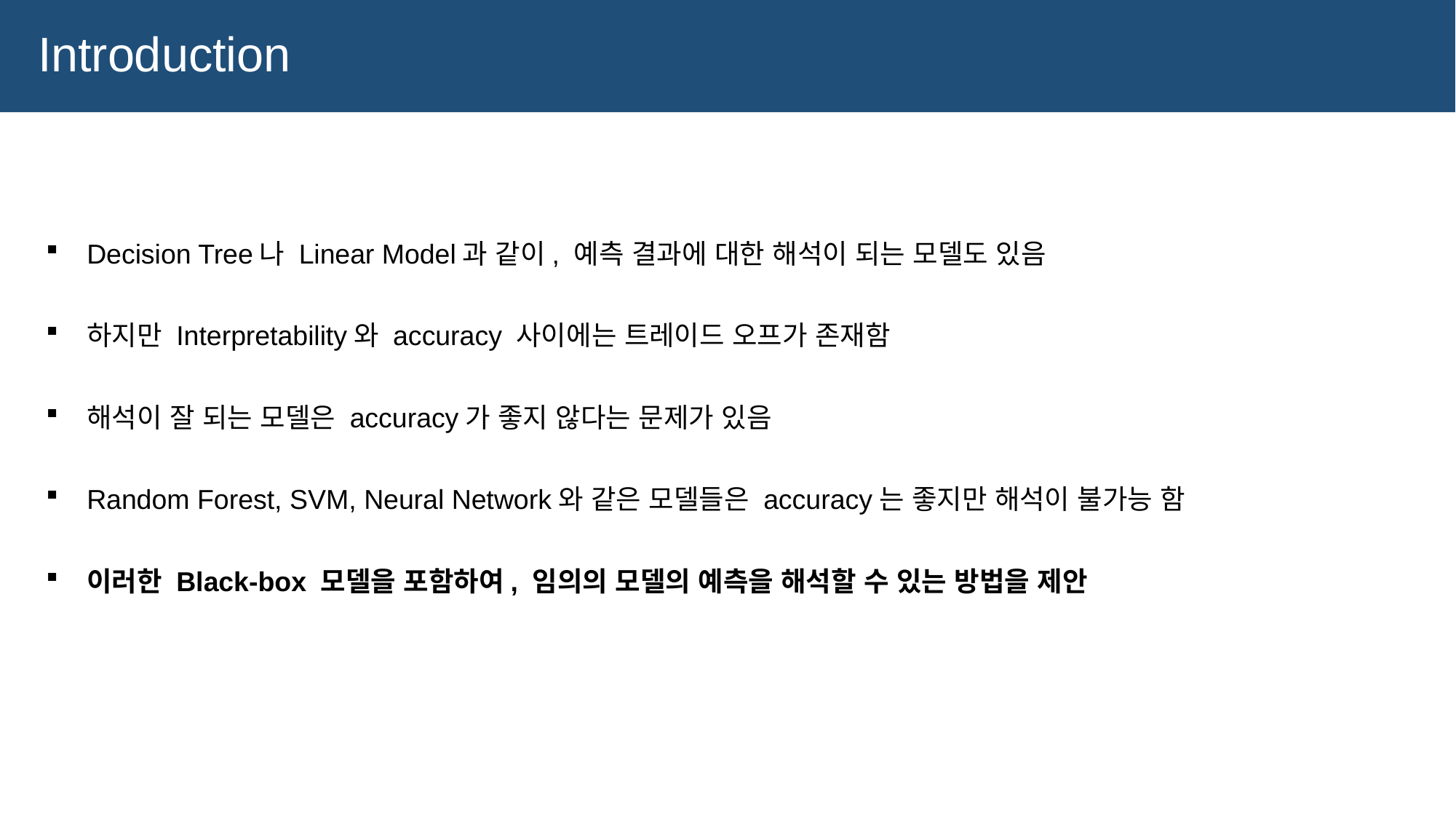

# Introduction
Decision Tree나 Linear Model과 같이, 예측 결과에 대한 해석이 되는 모델도 있음
하지만 Interpretability와 accuracy 사이에는 트레이드 오프가 존재함
해석이 잘 되는 모델은 accuracy가 좋지 않다는 문제가 있음
Random Forest, SVM, Neural Network와 같은 모델들은 accuracy는 좋지만 해석이 불가능 함
이러한 Black-box 모델을 포함하여, 임의의 모델의 예측을 해석할 수 있는 방법을 제안